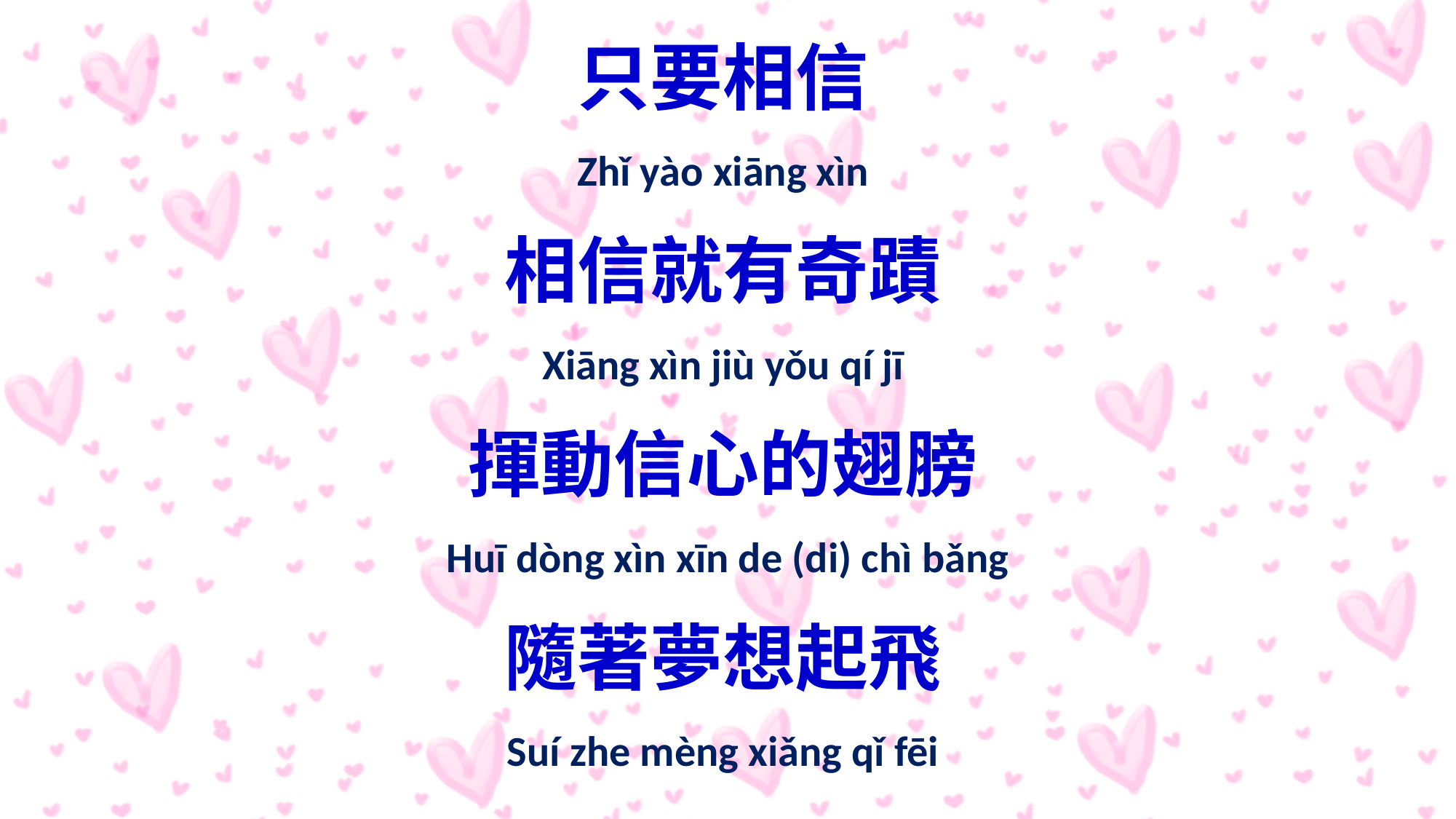

只要相信
Zhǐ yào xiāng xìn
相信就有奇蹟
Xiāng xìn jiù yǒu qí jī
揮動信心的翅膀
Huī dòng xìn xīn de (di) chì bǎng
隨著夢想起飛
Suí zhe mèng xiǎng qǐ fēi